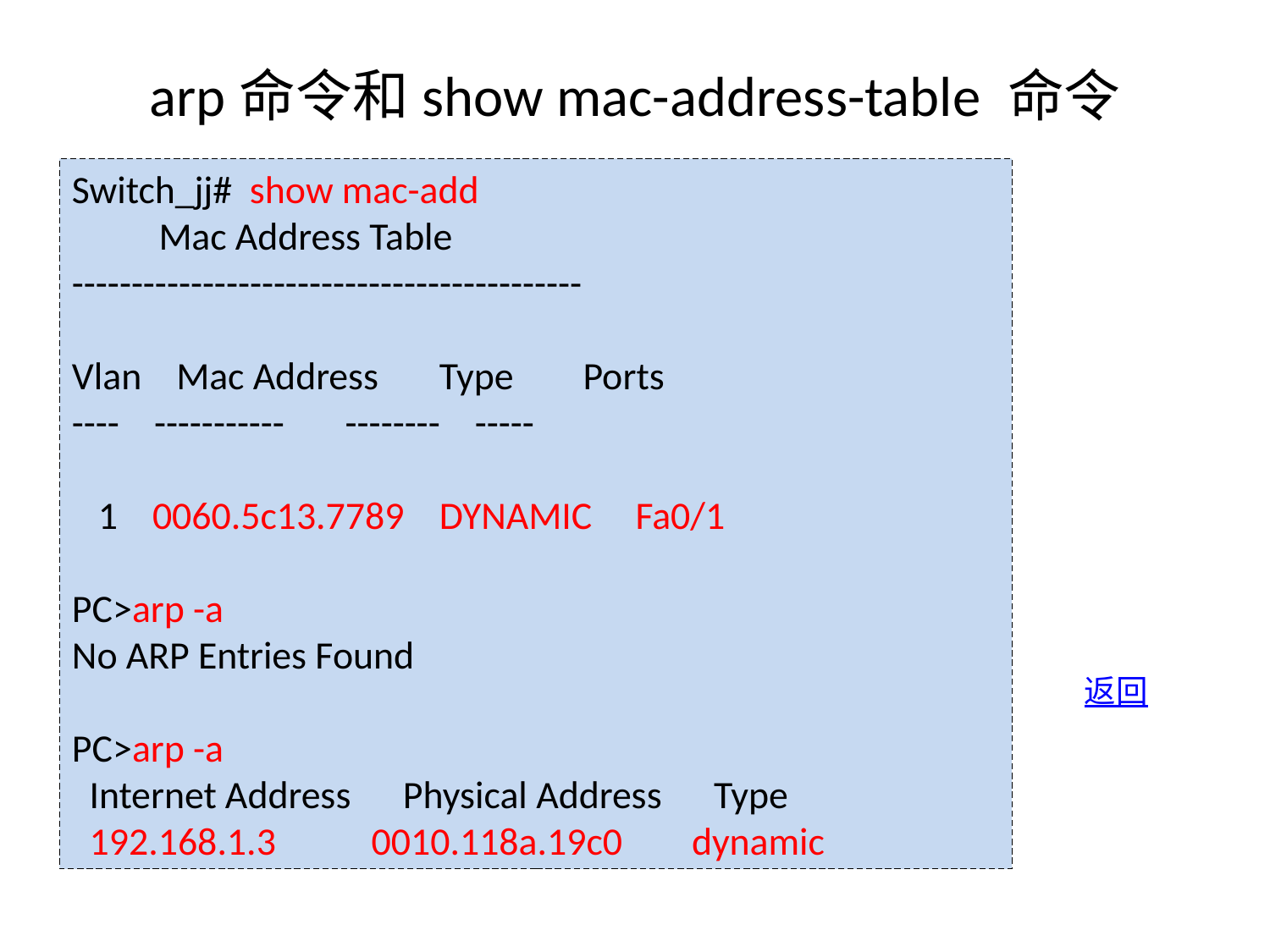

# arp命令和show mac-address-table 命令
Switch_jj#  show mac-add
          Mac Address Table
-------------------------------------------

Vlan    Mac Address       Type        Ports
----    -----------       --------    -----

   1    0060.5c13.7789    DYNAMIC     Fa0/1

PC>arp -a
No ARP Entries Found

PC>arp -a
  Internet Address      Physical Address      Type
  192.168.1.3           0010.118a.19c0        dynamic
返回